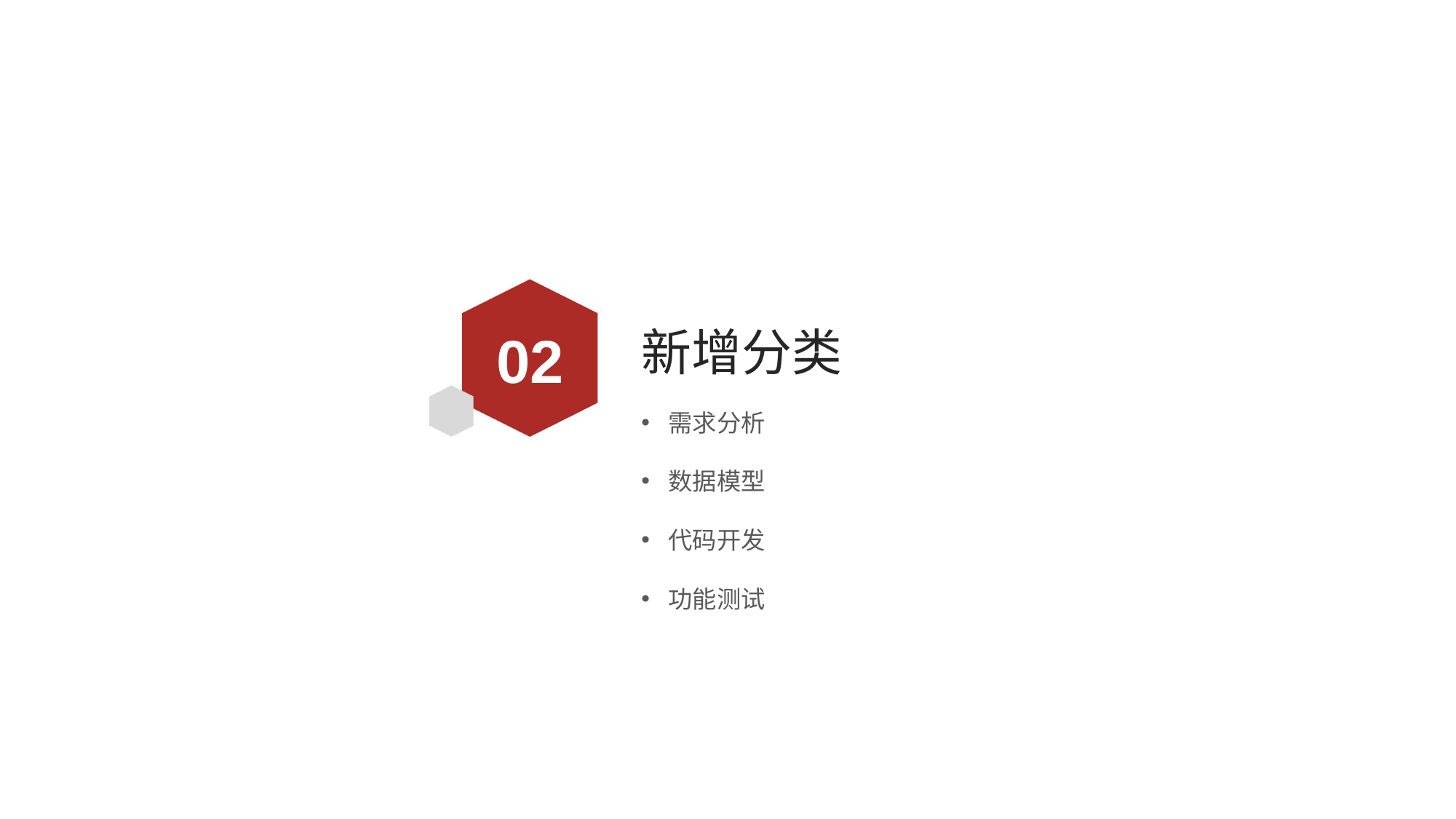

02
# 新增分类
需求分析
数据模型
代码开发
功能测试